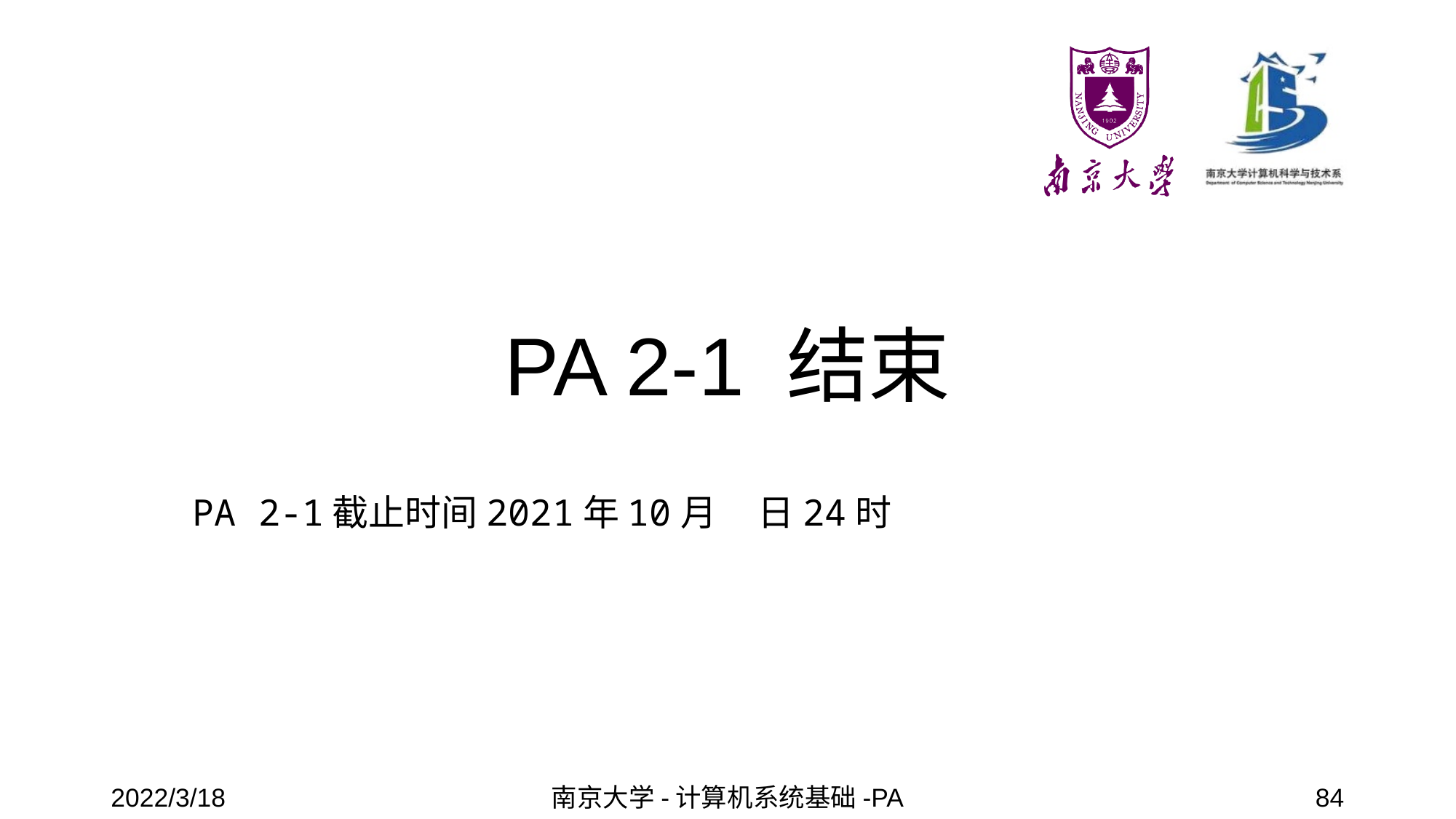

# PA 2-1 结束

PA 2-1截止时间2021年10月     日24时
2022/3/18
南京大学-计算机系统基础-PA
84